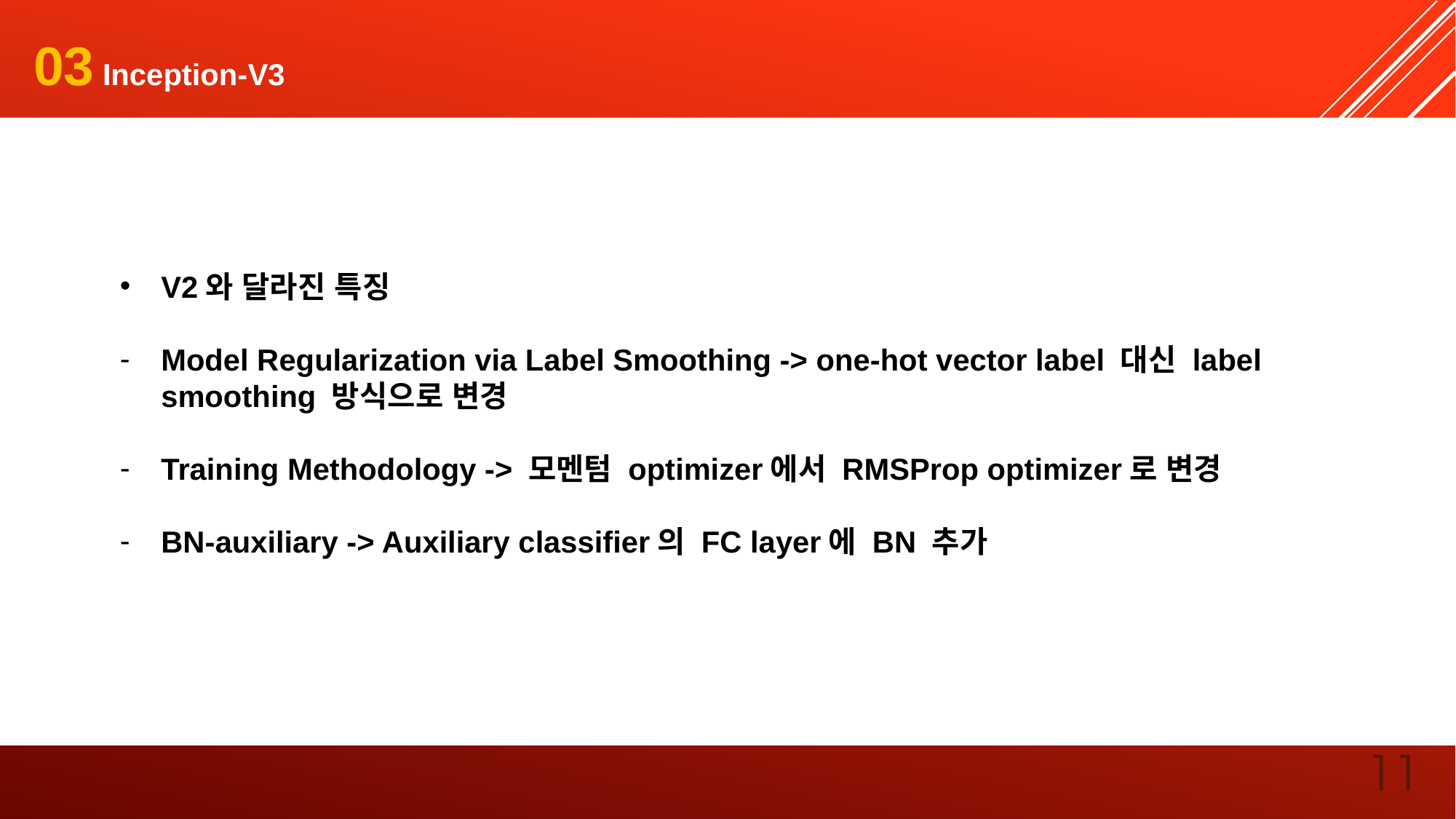

03 Inception-V3

V2와 달라진 특징

Model Regularization via Label Smoothing -> one-hot vector label 대신 label smoothing 방식으로 변경

Training Methodology -> 모멘텀 optimizer에서 RMSProp optimizer로 변경

BN-auxiliary -> Auxiliary classifier의 FC layer에 BN 추가

11